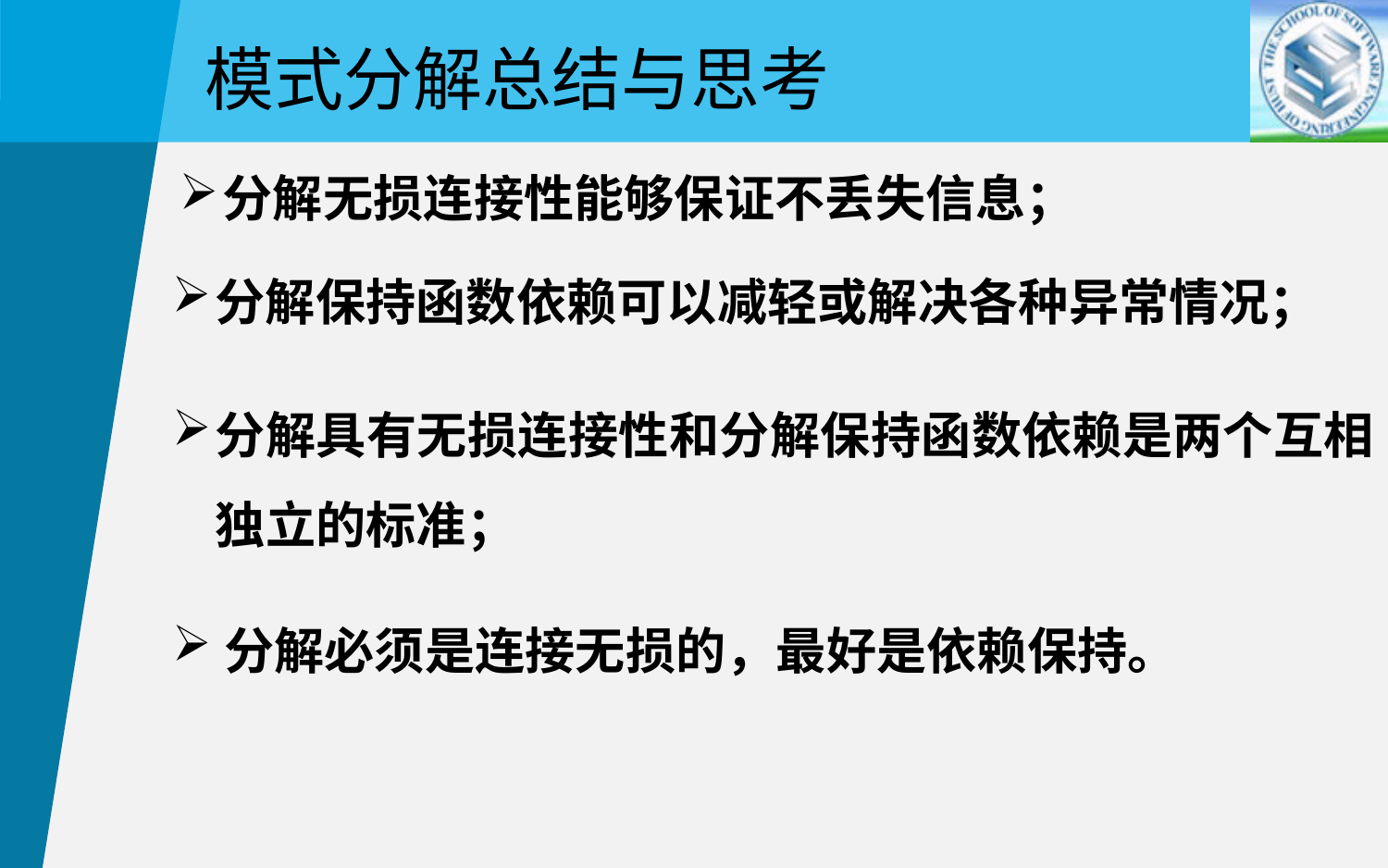

模式分解总结与思考
分解无损连接性能够保证不丢失信息；
分解保持函数依赖可以减轻或解决各种异常情况；
分解具有无损连接性和分解保持函数依赖是两个互相独立的标准；
分解必须是连接无损的，最好是依赖保持。